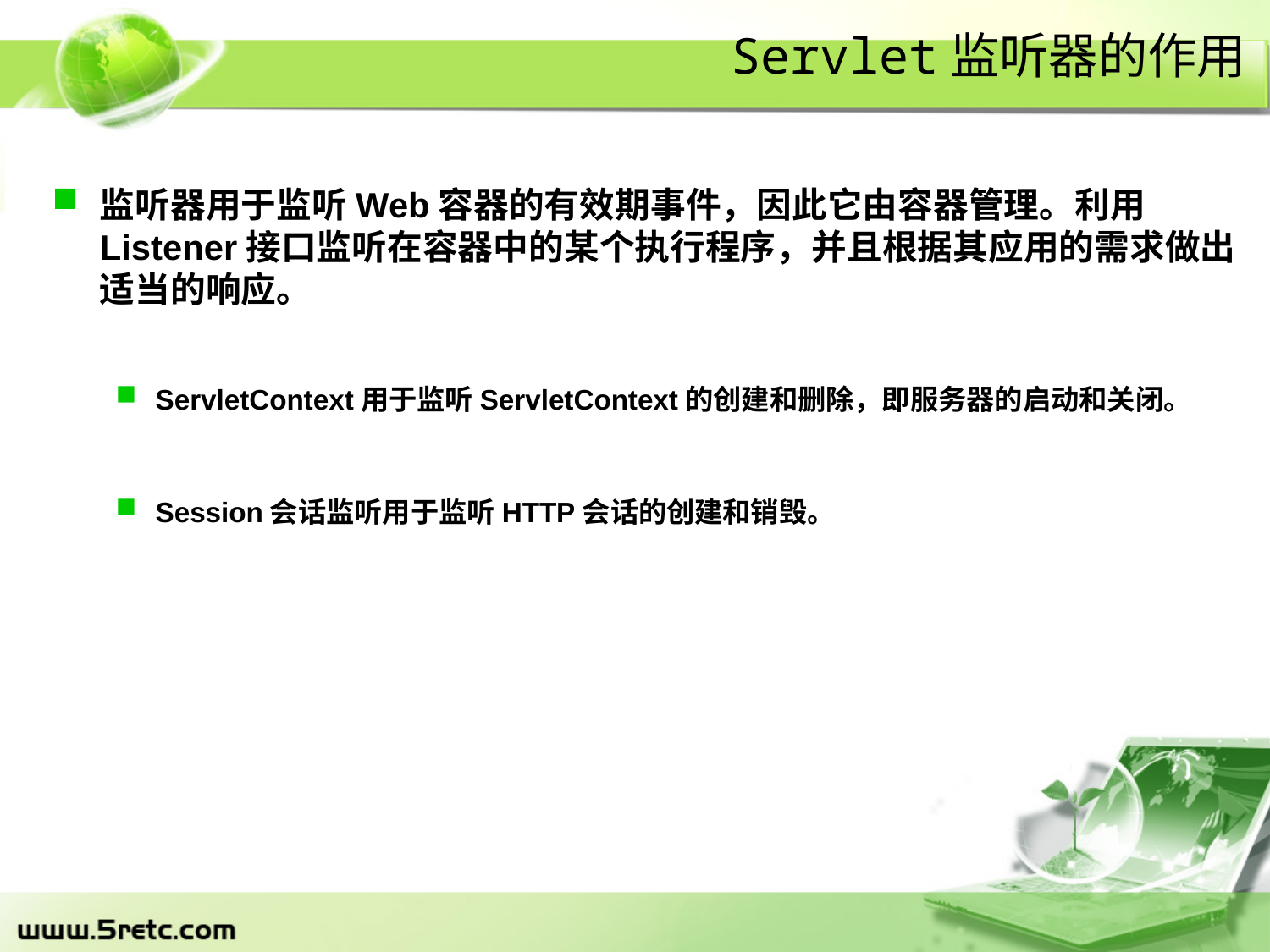

# Servlet监听器的作用
监听器用于监听Web容器的有效期事件，因此它由容器管理。利用Listener接口监听在容器中的某个执行程序，并且根据其应用的需求做出适当的响应。

ServletContext用于监听ServletContext的创建和删除，即服务器的启动和关闭。

Session会话监听用于监听HTTP会话的创建和销毁。